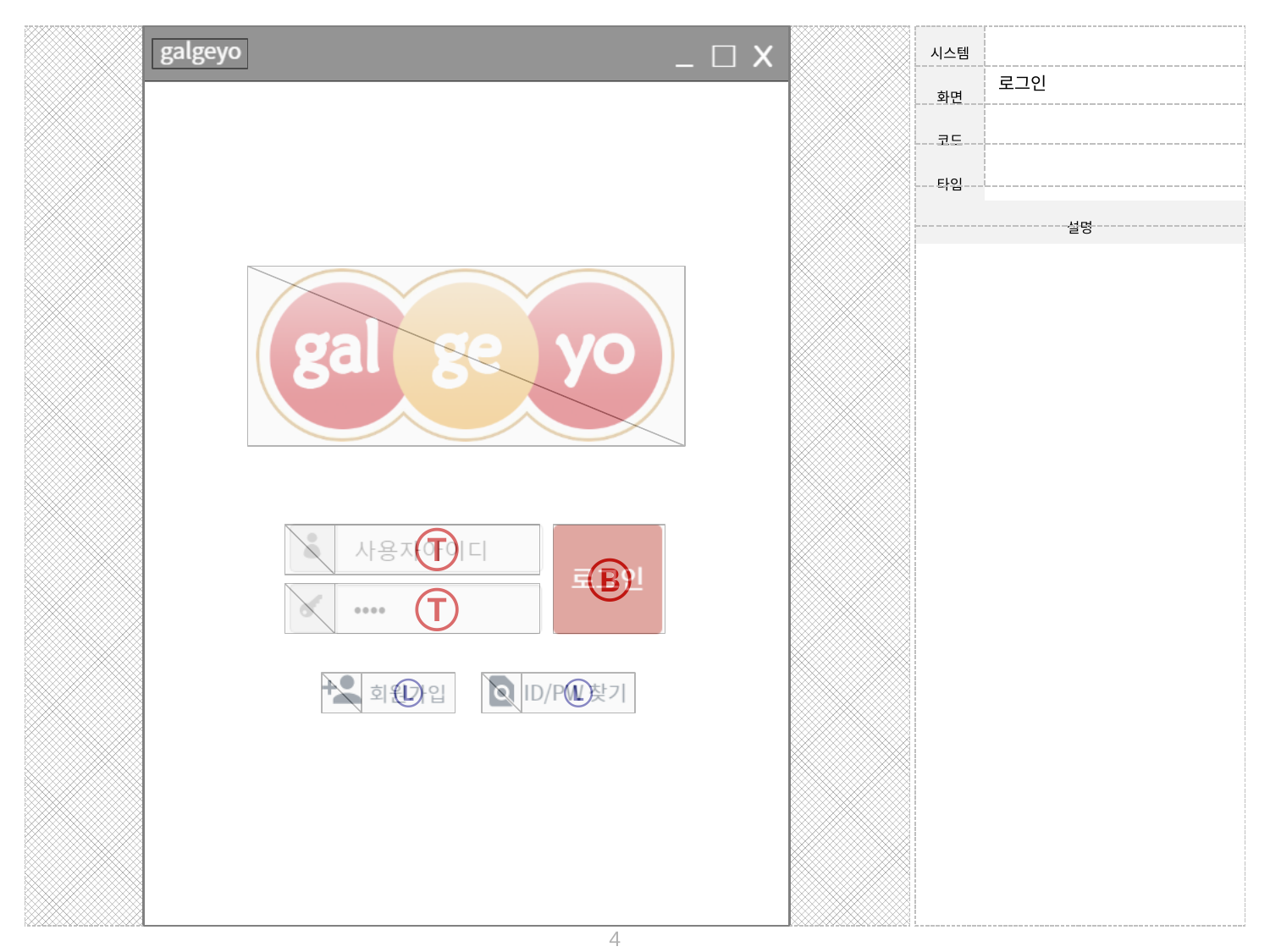

로그인

Ⓣ

Ⓑ
Ⓣ

Ⓛ
Ⓛ
4